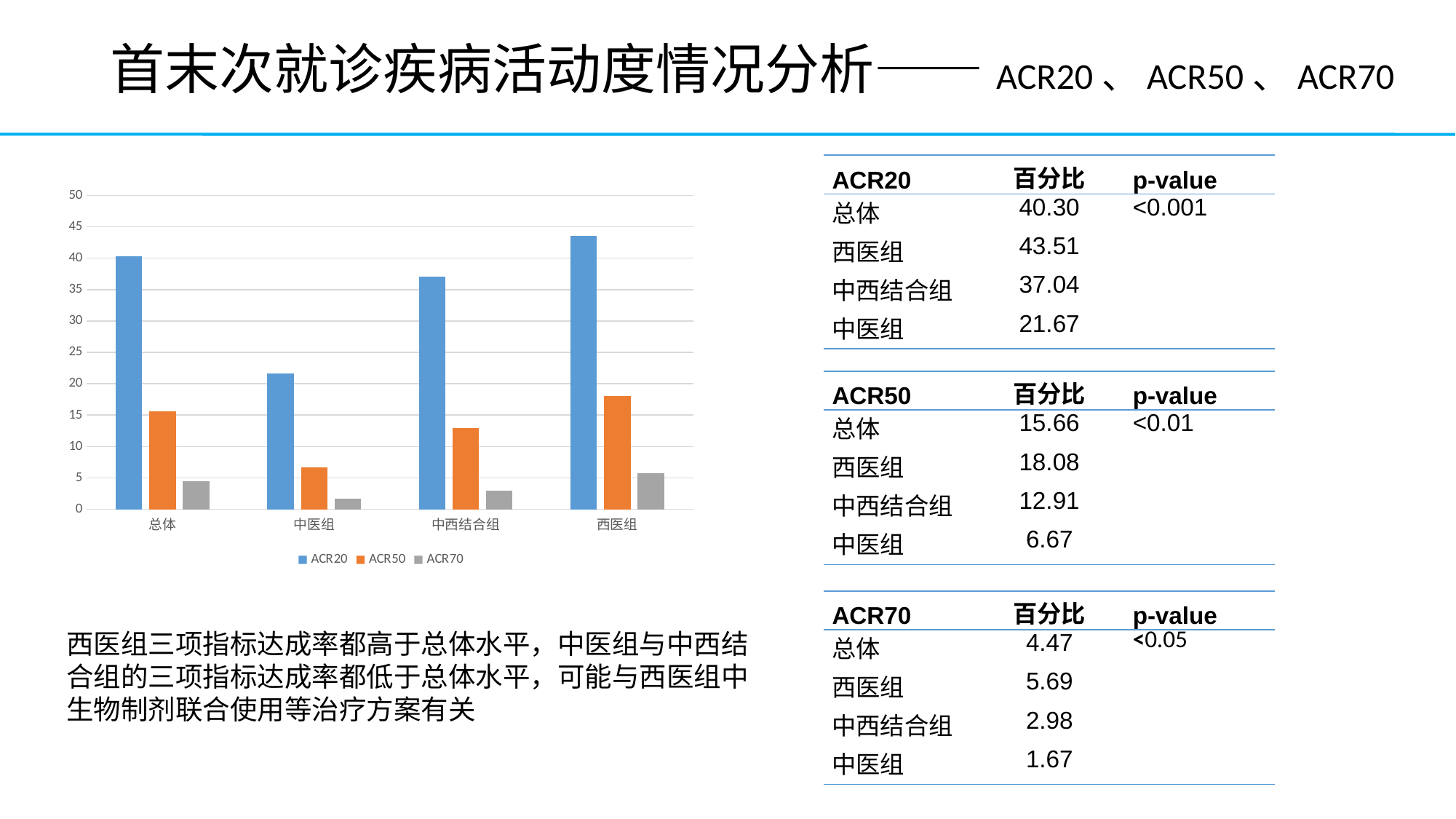

首末次就诊疾病活动度情况分析——ACR20、ACR50、ACR70

| ACR20 | 百分比 | p-value |
| --- | --- | --- |
| 总体 | 40.30 | <0.001 |
| 西医组 | 43.51 |  |
| 中西结合组 | 37.04 |  |
| 中医组 | 21.67 |  |

### Chart

| Category | ACR20 | ACR50 | ACR70 |
|---|---|---|---|
| 总体 | 40.300000000000004 | 15.66 | 4.470000000000002 |
| 中医组 | 21.67 | 6.67 | 1.6700000000000013 |
| 中西结合组 | 37.04 | 12.91 | 2.98 |
| 西医组 | 43.51 | 18.079999999999988 | 5.689999999999999 |
| ACR50 | 百分比 | p-value |
| --- | --- | --- |
| 总体 | 15.66 | <0.01 |
| 西医组 | 18.08 |  |
| 中西结合组 | 12.91 |  |
| 中医组 | 6.67 |  |
| ACR70 | 百分比 | p-value |
| --- | --- | --- |
| 总体 | 4.47 | <0.05 |
| 西医组 | 5.69 |  |
| 中西结合组 | 2.98 |  |
| 中医组 | 1.67 |  |
西医组三项指标达成率都高于总体水平，中医组与中西结合组的三项指标达成率都低于总体水平，可能与西医组中生物制剂联合使用等治疗方案有关